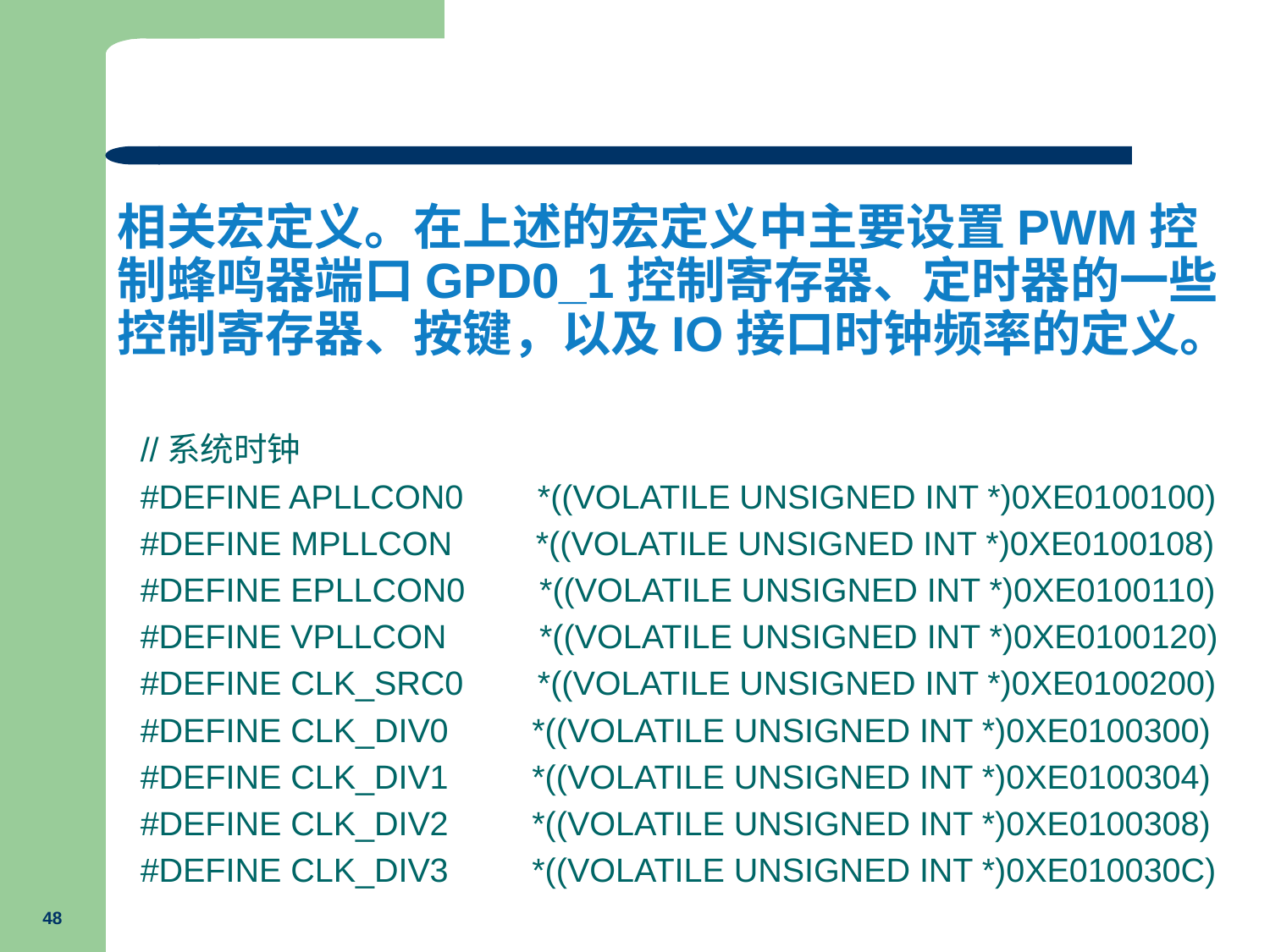

相关宏定义。在上述的宏定义中主要设置PWM控制蜂鸣器端口GPD0_1控制寄存器、定时器的一些控制寄存器、按键，以及IO接口时钟频率的定义。
//系统时钟
#define APLLCON0        *((volatile unsigned int *)0xE0100100)
#define MPLLCON         *((volatile unsigned int *)0xE0100108)
#define EPLLCON0        *((volatile unsigned int *)0xE0100110)
#define VPLLCON          *((volatile unsigned int *)0xE0100120)
#define CLK_SRC0        *((volatile unsigned int *)0xE0100200)
#define CLK_DIV0         *((volatile unsigned int *)0xE0100300)
#define CLK_DIV1         *((volatile unsigned int *)0xE0100304)
#define CLK_DIV2         *((volatile unsigned int *)0xE0100308)
#define CLK_DIV3         *((volatile unsigned int *)0xE010030C)
48